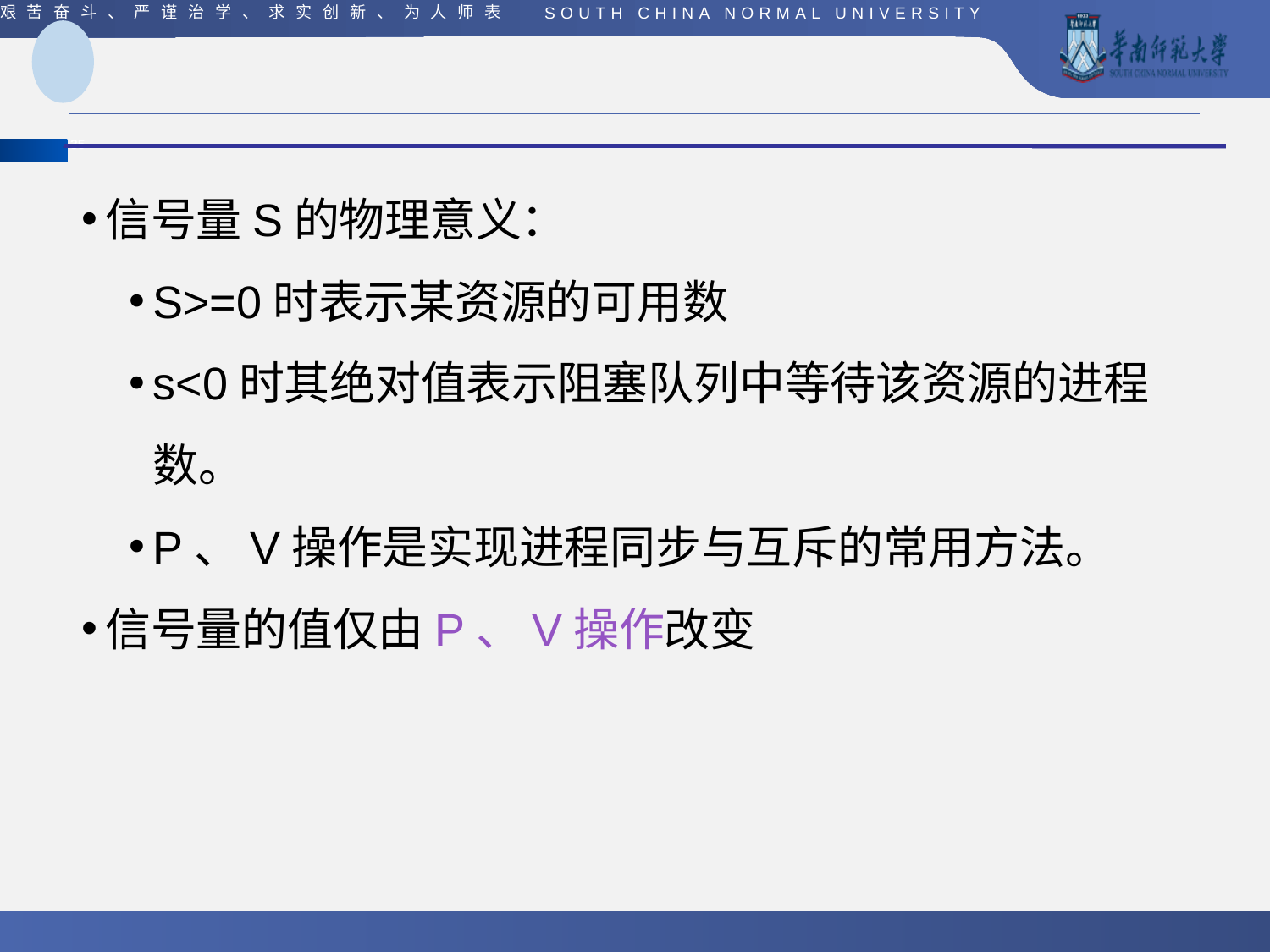

#
信号量S的物理意义：
S>=0时表示某资源的可用数
s<0时其绝对值表示阻塞队列中等待该资源的进程数。
P、V操作是实现进程同步与互斥的常用方法。
信号量的值仅由P、V操作改变

35